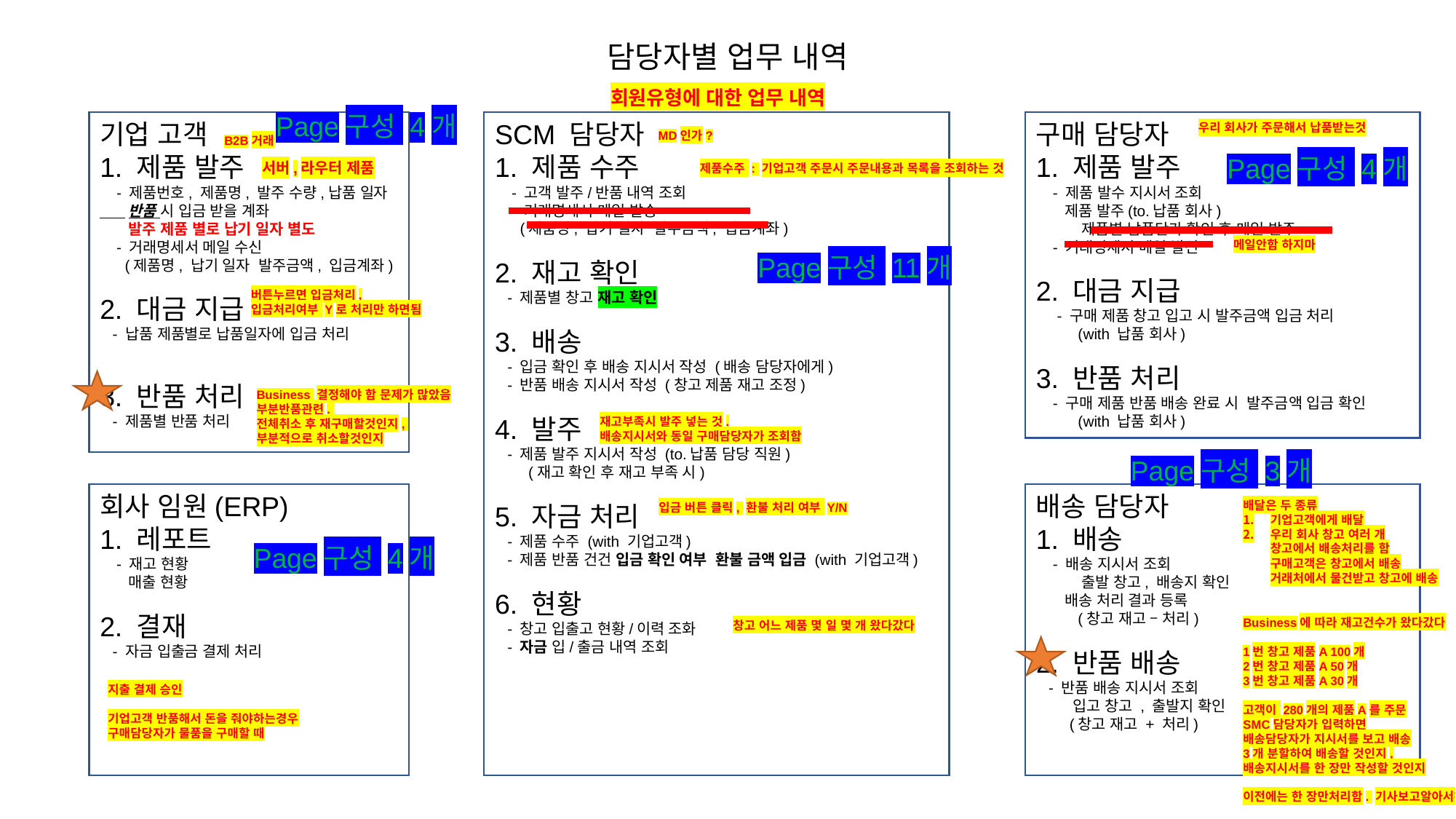

담당자별 업무 내역
회원유형에 대한 업무 내역
Page구성 4개
구매 담당자
1. 제품 발주
    - 제품 발수 지시서 조회
      제품 발주(to.납품 회사)
          제품별 납품단가 확인 후 메일 발주
    - 거래명세서 메일 발신

2. 대금 지급
     - 구매 제품 창고 입고 시 발주금액 입금 처리
          (with 납품 회사)

3. 반품 처리
    - 구매 제품 반품 배송 완료 시  발주금액 입금 확인
          (with 납품 회사)
기업 고객
1. 제품 발주
    - 제품번호, 제품명, 발주 수량,납품 일자
      반품 시 입금 받을 계좌
      발주 제품 별로 납기 일자 별도
    - 거래명세서 메일 수신
      (제품명, 납기 일자  발주금액, 입금계좌)

2. 대금 지급
   - 납품 제품별로 납품일자에 입금 처리

3. 반품 처리
   - 제품별 반품 처리
SCM 담당자
1. 제품 수주
    - 고객 발주/반품 내역 조회
    - 거래명세서 메일 발송
      (제품명, 납기 일자  발주금액, 입금계좌)

2. 재고 확인
   - 제품별 창고 재고 확인

3. 배송
   - 입금 확인 후 배송 지시서 작성 (배송 담당자에게)
   - 반품 배송 지시서 작성 (창고 제품 재고 조정)

4. 발주
   - 제품 발주 지시서 작성 (to.납품 담당 직원)
        (재고 확인 후 재고 부족 시)

5. 자금 처리
   - 제품 수주 (with 기업고객)
   - 제품 반품 건건 입금 확인 여부  환불 금액 입금 (with 기업고객)

6. 현황
   - 창고 입출고 현황/이력 조화
   - 자금 입/출금 내역 조회

우리 회사가 주문해서 납품받는것
MD인가?
B2B거래
Page구성 4개
서버,라우터 제품
제품수주 : 기업고객 주문시 주문내용과 목록을 조회하는 것

메일안함 하지마
Page구성 11개
버튼누르면 입금처리, 입금처리여부 Y로 처리만 하면됨

Business 결정해야 함 문제가 많았음
부분반품관련.
전체취소 후 재구매할것인지,
부분적으로 취소할것인지
재고부족시 발주 넣는 것.
배송지시서와 동일 구매담당자가 조회함
Page구성 3개
회사 임원(ERP)
1. 레포트
    - 재고 현황
      매출 현황

2. 결재
   - 자금 입출금 결제 처리
배송 담당자
1. 배송
    - 배송 지시서 조회
          출발 창고, 배송지 확인
      배송 처리 결과 등록
          (창고 재고 – 처리)

2. 반품 배송
   - 반품 배송 지시서 조회
        입고 창고 , 출발지 확인
        (창고 재고 + 처리)
배달은 두 종류
기업고객에게 배달
우리 회사 창고 여러 개
창고에서 배송처리를 함
구매고객은 창고에서 배송
거래처에서 물건받고 창고에 배송
입금 버튼 클릭, 환불 처리 여부 Y/N
Page구성 4개
Business에 따라 재고건수가 왔다갔다

1번 창고 제품A 100개
2번 창고 제품A 50개
3번 창고 제품A 30개
고객이 280개의 제품A를 주문
SMC담당자가 입력하면
배송담당자가 지시서를 보고 배송
3개 분할하여 배송할 것인지,
배송지시서를 한 장만 작성할 것인지

이전에는 한 장만처리함. 기사보고알아서해라
창고 어느 제품 몇 일 몇 개 왔다갔다

지출 결제 승인

기업고객 반품해서 돈을 줘야하는경우
구매담당자가 물품을 구매할 때